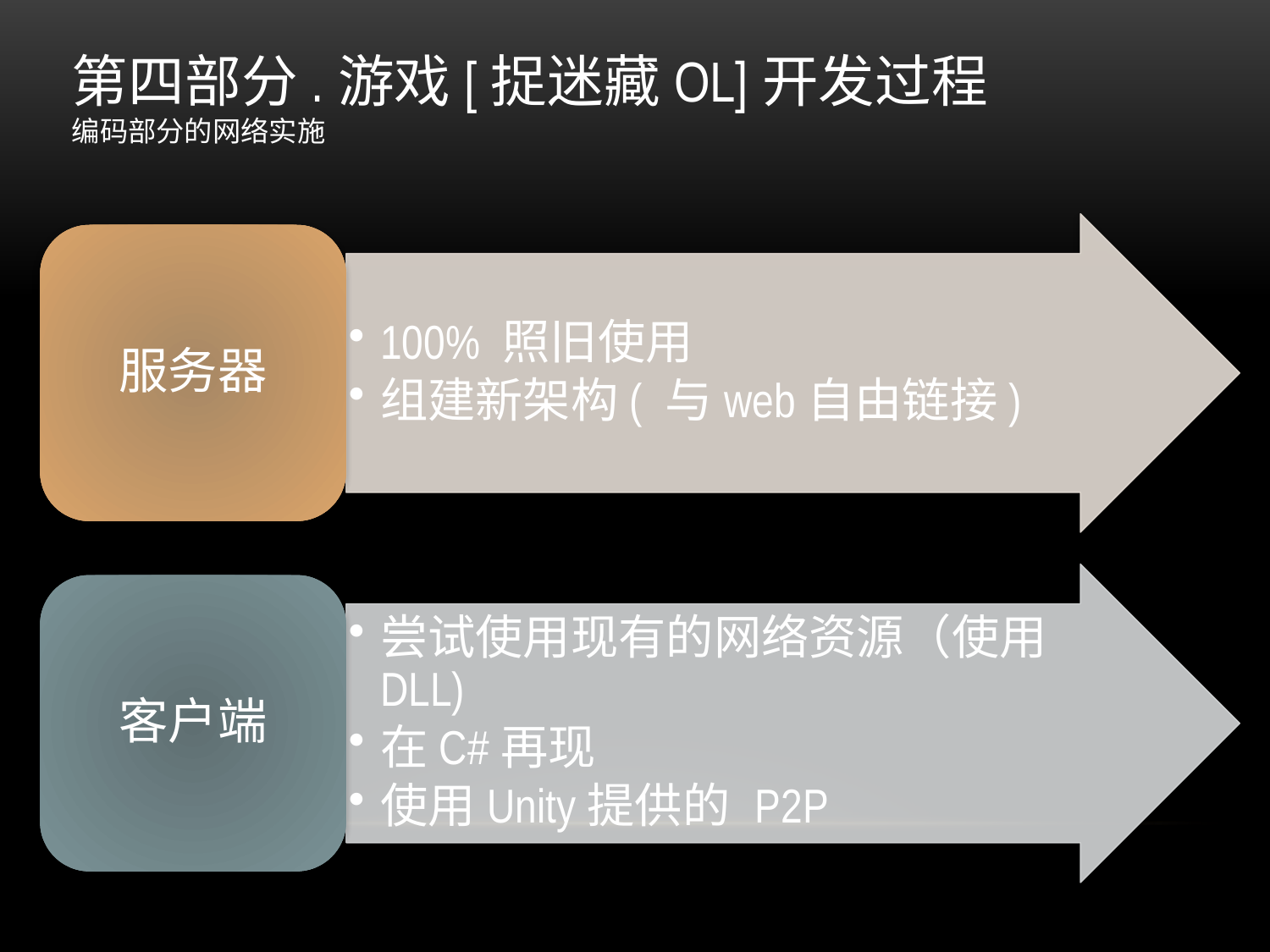

第四部分.游戏[捉迷藏OL]开发过程
编码部分的网络实施
100% 照旧使用
组建新架构( 与web自由链接)
服务器
尝试使用现有的网络资源（使用DLL)
在C#再现
使用Unity提供的 P2P
客户端